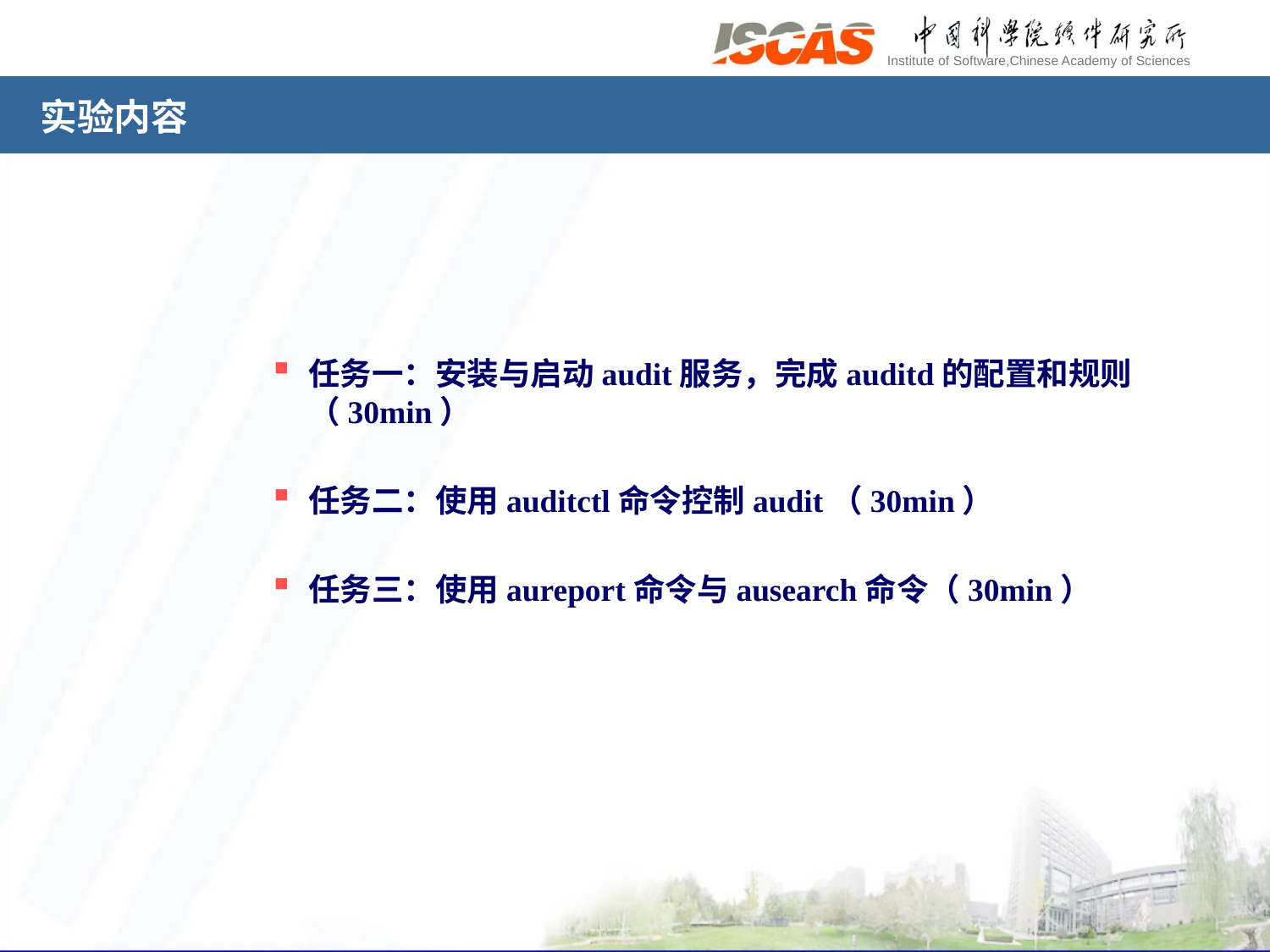

# 实验内容

任务一：安装与启动audit服务，完成auditd的配置和规则（30min）

任务二：使用auditctl命令控制audit（30min）

任务三：使用aureport命令与ausearch命令（30min）